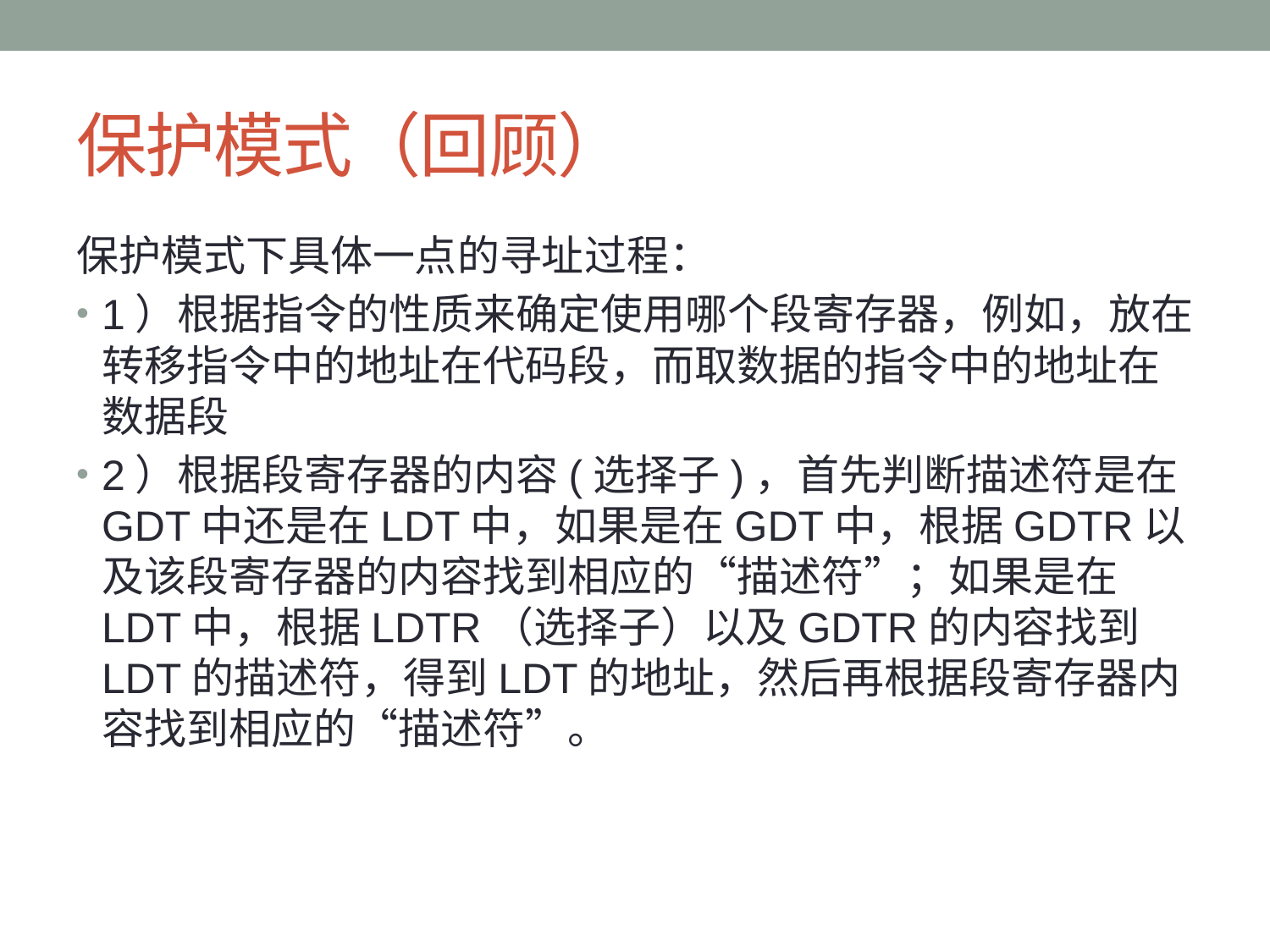

# 保护模式（回顾）
保护模式下具体一点的寻址过程：
1）根据指令的性质来确定使用哪个段寄存器，例如，放在转移指令中的地址在代码段，而取数据的指令中的地址在数据段
2）根据段寄存器的内容(选择子)，首先判断描述符是在GDT中还是在LDT中，如果是在GDT中，根据GDTR以及该段寄存器的内容找到相应的“描述符”；如果是在LDT中，根据LDTR（选择子）以及GDTR的内容找到LDT的描述符，得到LDT的地址，然后再根据段寄存器内容找到相应的“描述符”。